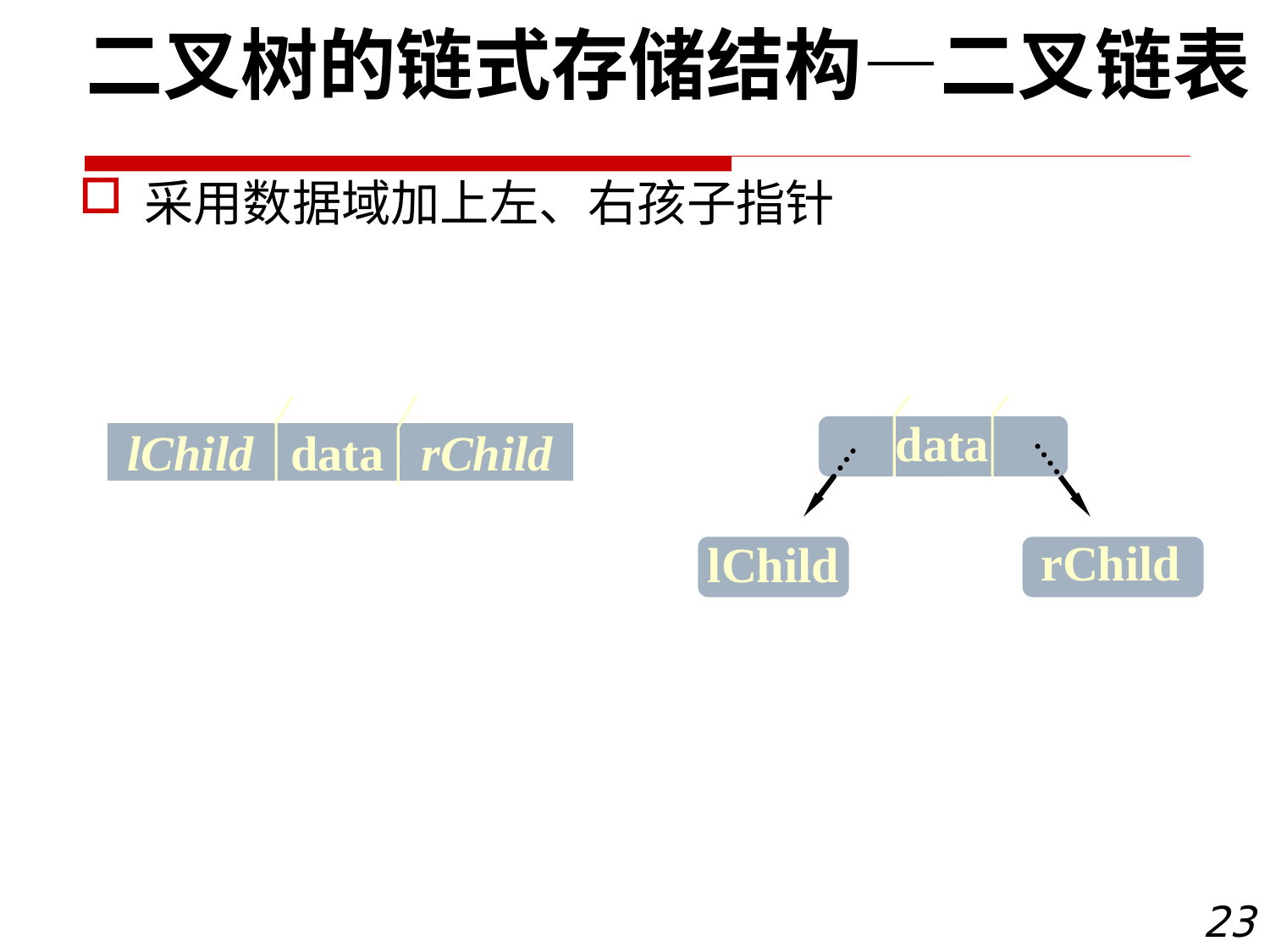

二叉树的链式存储结构—二叉链表
采用数据域加上左、右孩子指针

lChild   data   rChild

data

rChild
lChild

23